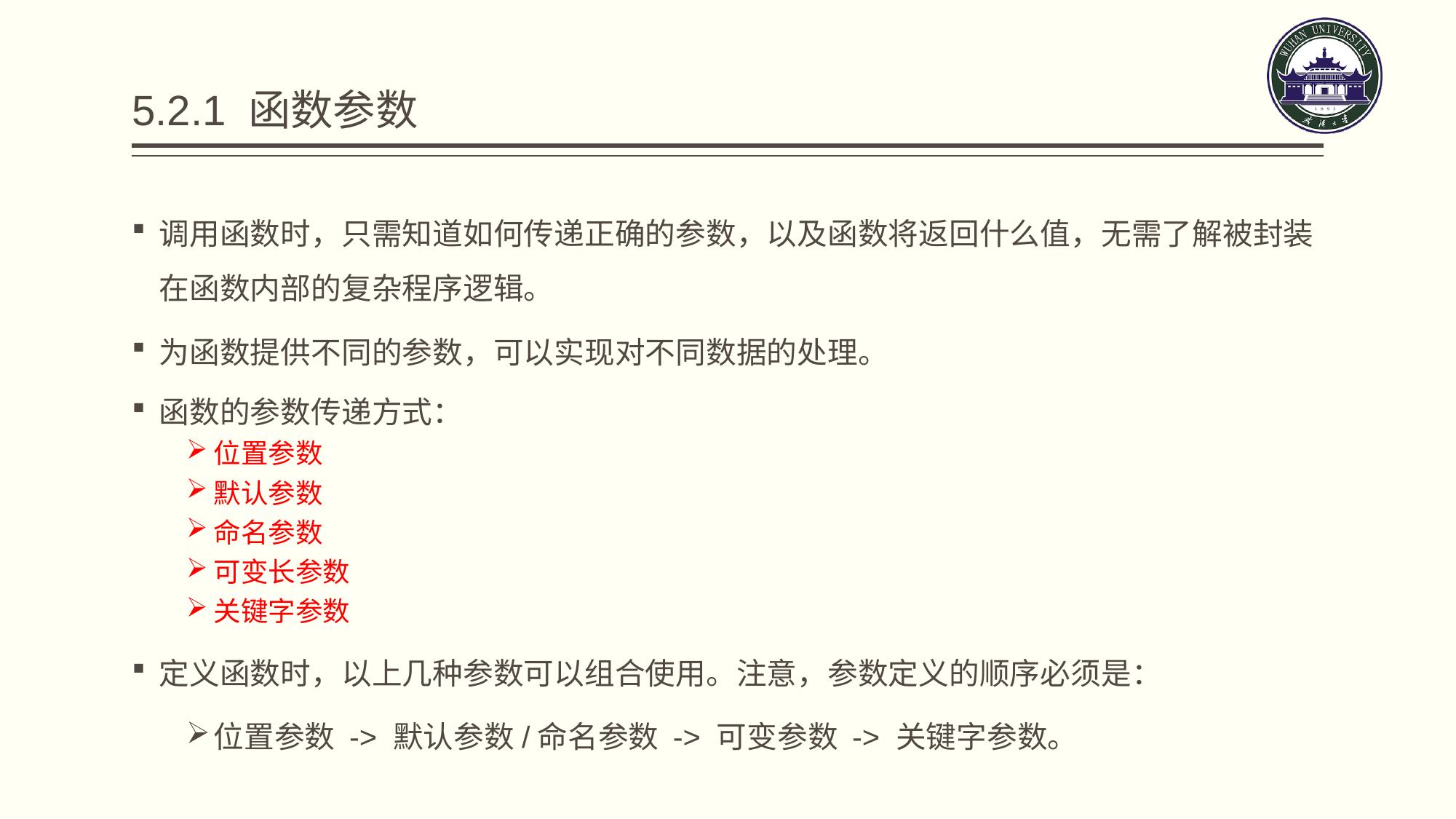

# 5.2.1 函数参数
调用函数时，只需知道如何传递正确的参数，以及函数将返回什么值，无需了解被封装在函数内部的复杂程序逻辑。
为函数提供不同的参数，可以实现对不同数据的处理。
函数的参数传递方式：
位置参数
默认参数
命名参数
可变长参数
关键字参数
定义函数时，以上几种参数可以组合使用。注意，参数定义的顺序必须是：
位置参数 -> 默认参数/命名参数 -> 可变参数 -> 关键字参数。